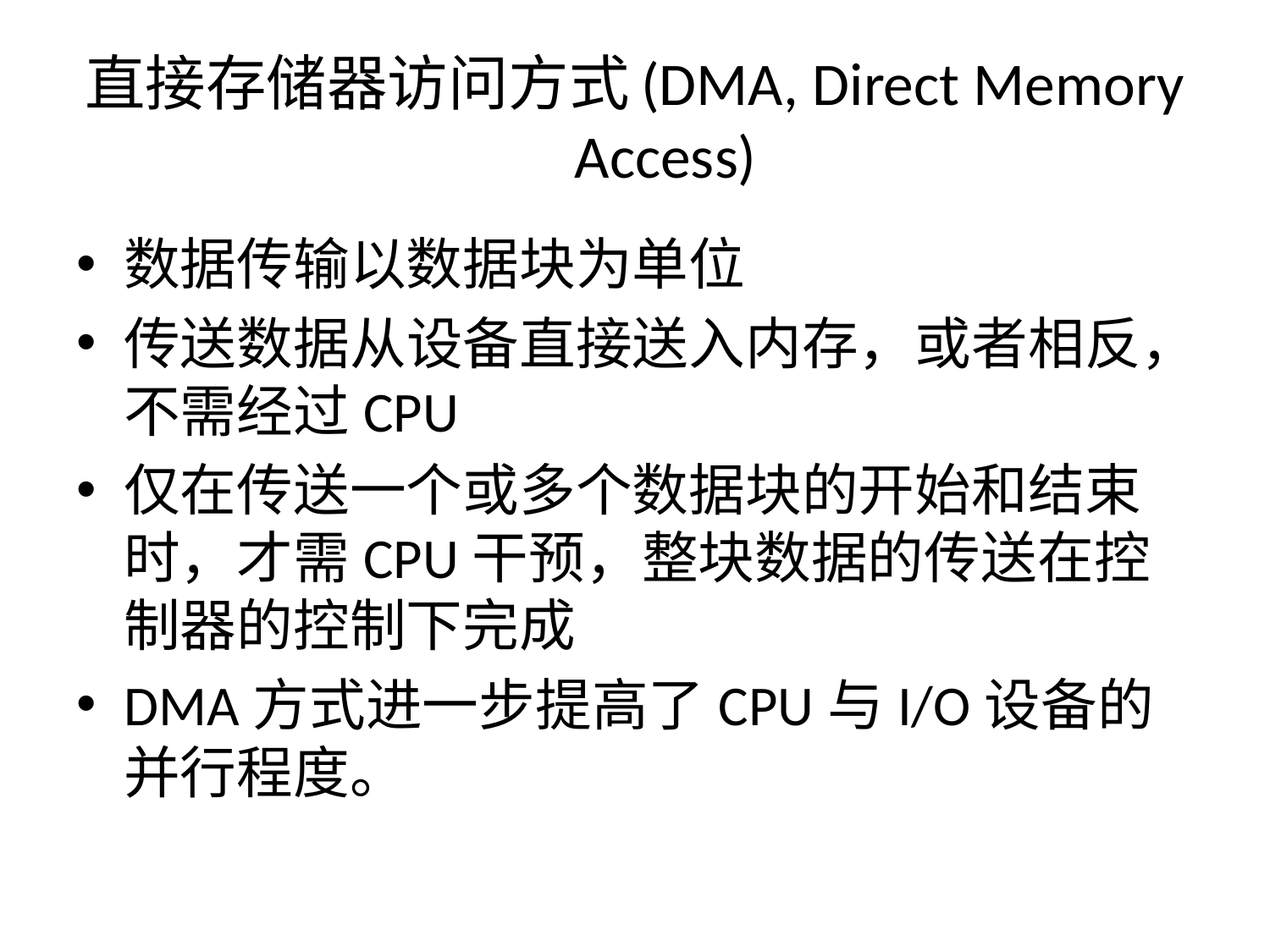

# 直接存储器访问方式(DMA, Direct Memory Access)
数据传输以数据块为单位
传送数据从设备直接送入内存，或者相反，不需经过CPU
仅在传送一个或多个数据块的开始和结束时，才需CPU干预，整块数据的传送在控制器的控制下完成
DMA方式进一步提高了CPU与I/O设备的并行程度。